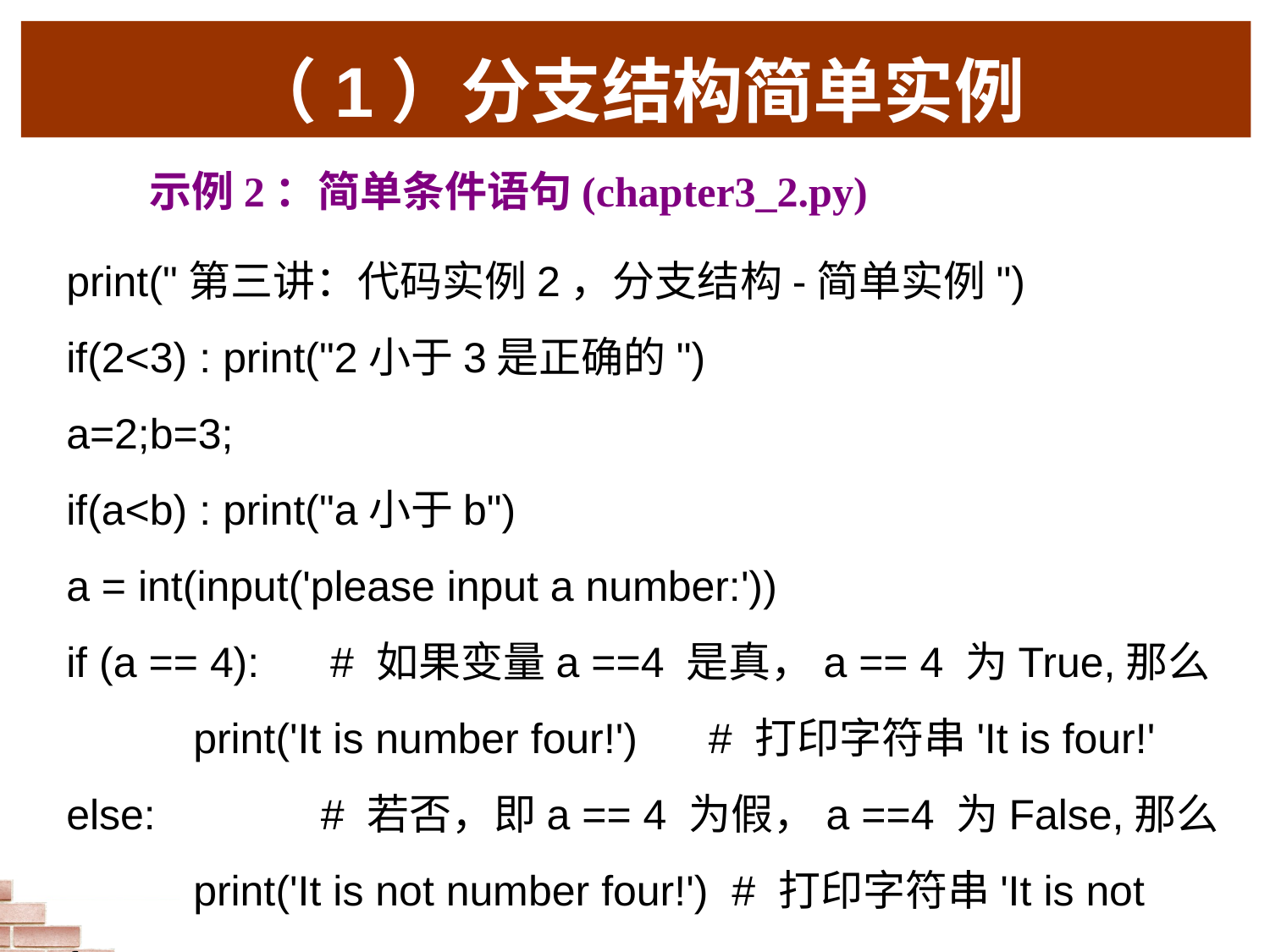

（1）分支结构简单实例
示例2：简单条件语句(chapter3_2.py)
print("第三讲：代码实例2，分支结构-简单实例")
if(2<3) : print("2小于3是正确的")
a=2;b=3;
if(a<b) : print("a小于b")
a = int(input('please input a number:'))
if (a == 4):      # 如果变量a ==4 是真，a == 4 为True,那么
	print('It is number four!')      # 打印字符串'It is four!'
else:              # 若否，即a == 4 为假，a ==4 为False,那么
	print('It is not number four!')  # 打印字符串'It is not four!'